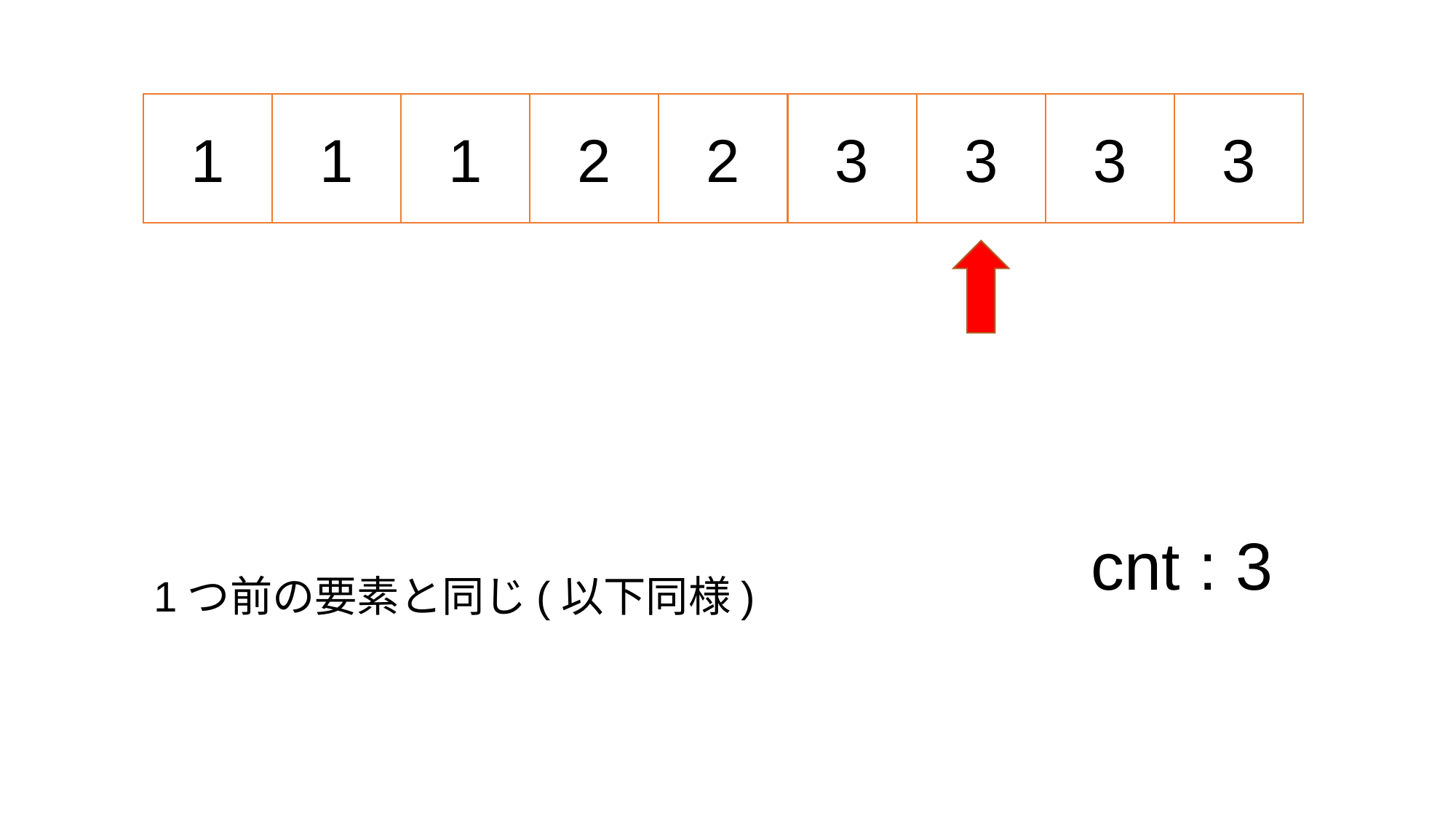

1
1
1
2
2
3
3
3
3

cnt : 3
1つ前の要素と同じ(以下同様)